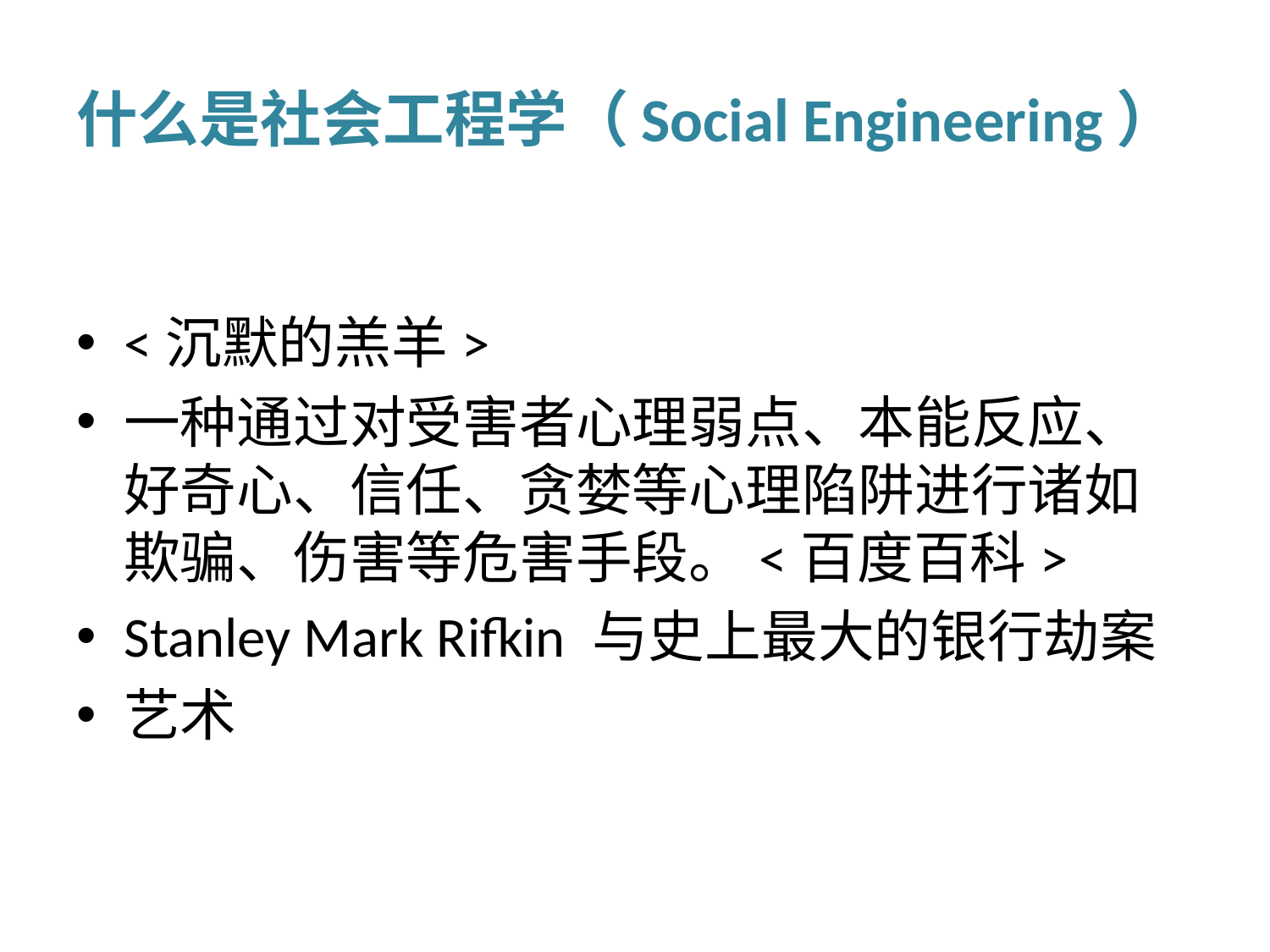

# 什么是社会工程学（Social Engineering）

<沉默的羔羊>
一种通过对受害者心理弱点、本能反应、好奇心、信任、贪婪等心理陷阱进行诸如欺骗、伤害等危害手段。<百度百科>
Stanley Mark Rifkin 与史上最大的银行劫案
艺术